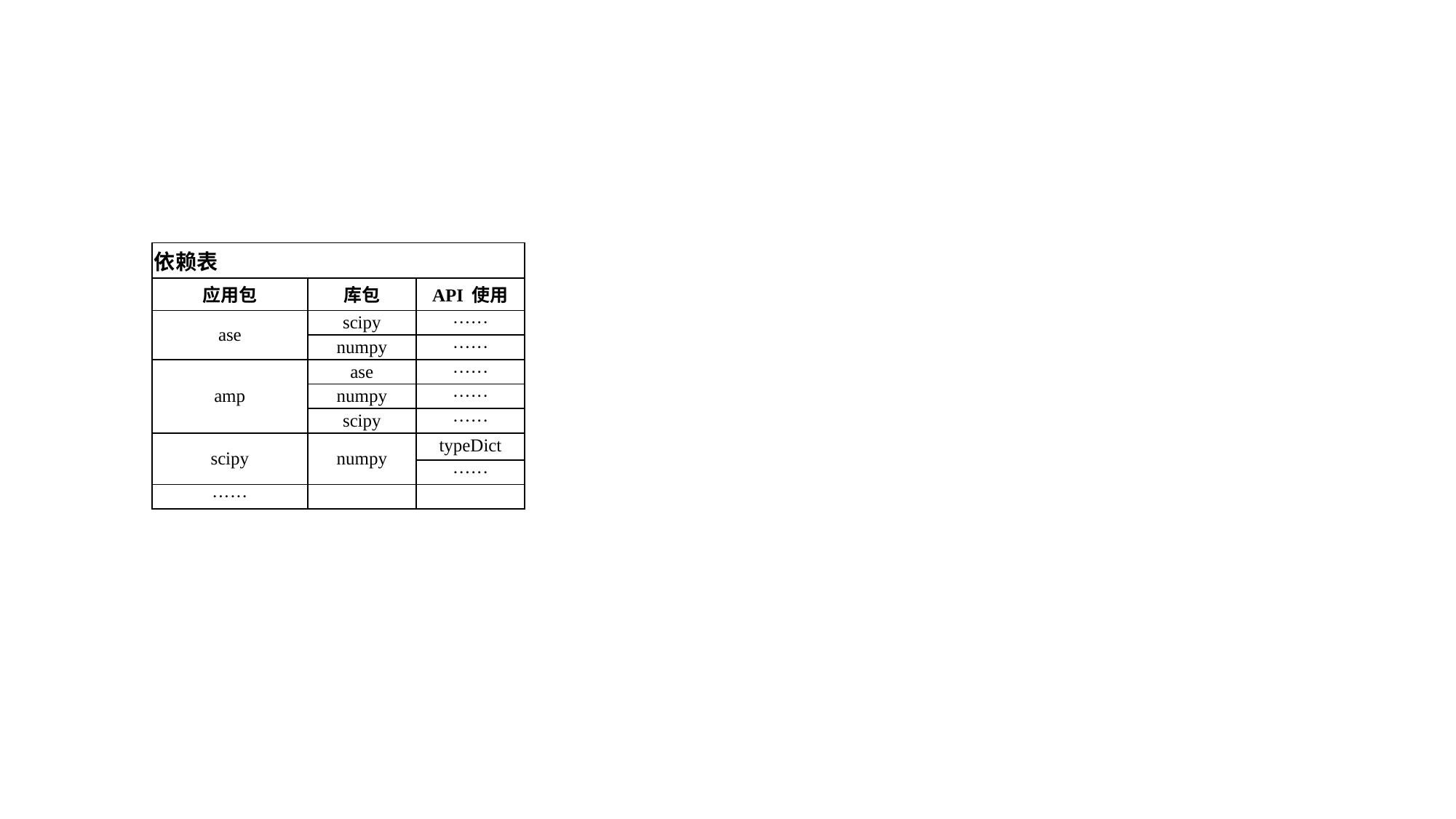

| 依赖表 |  |  |
| --- | --- | --- |
| 应用包 | 库包 | API 使用 |
| ase | scipy | ······ |
|  | numpy | ······ |
| amp | ase | ······ |
|  | numpy | ······ |
|  | scipy | ······ |
| scipy | numpy | typeDict |
|  |  | ······ |
| ······ |  |  |